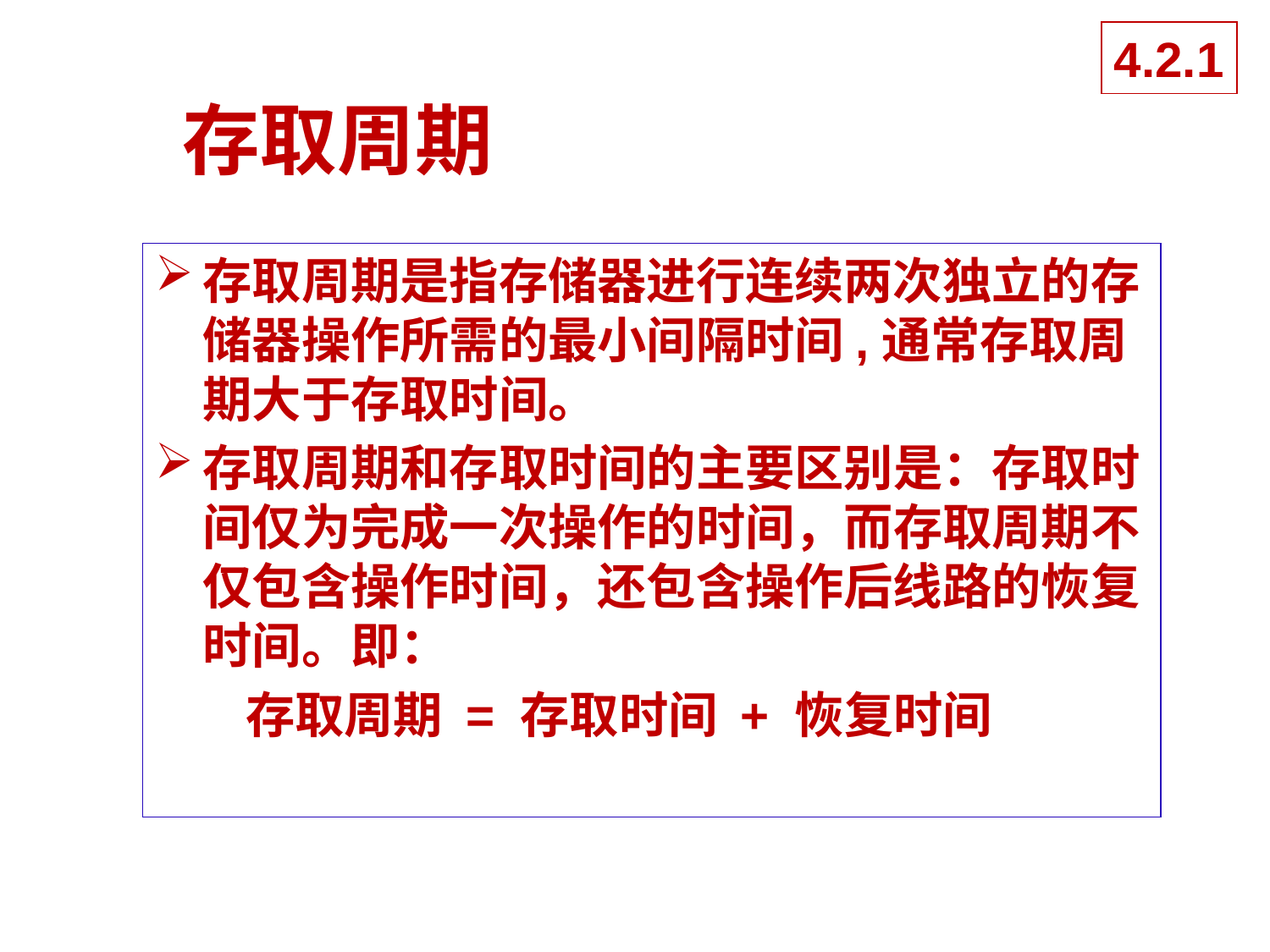

4.2.1
# 存取周期
存取周期是指存储器进行连续两次独立的存储器操作所需的最小间隔时间,通常存取周期大于存取时间。
存取周期和存取时间的主要区别是：存取时间仅为完成一次操作的时间，而存取周期不仅包含操作时间，还包含操作后线路的恢复时间。即：
       存取周期 = 存取时间 + 恢复时间